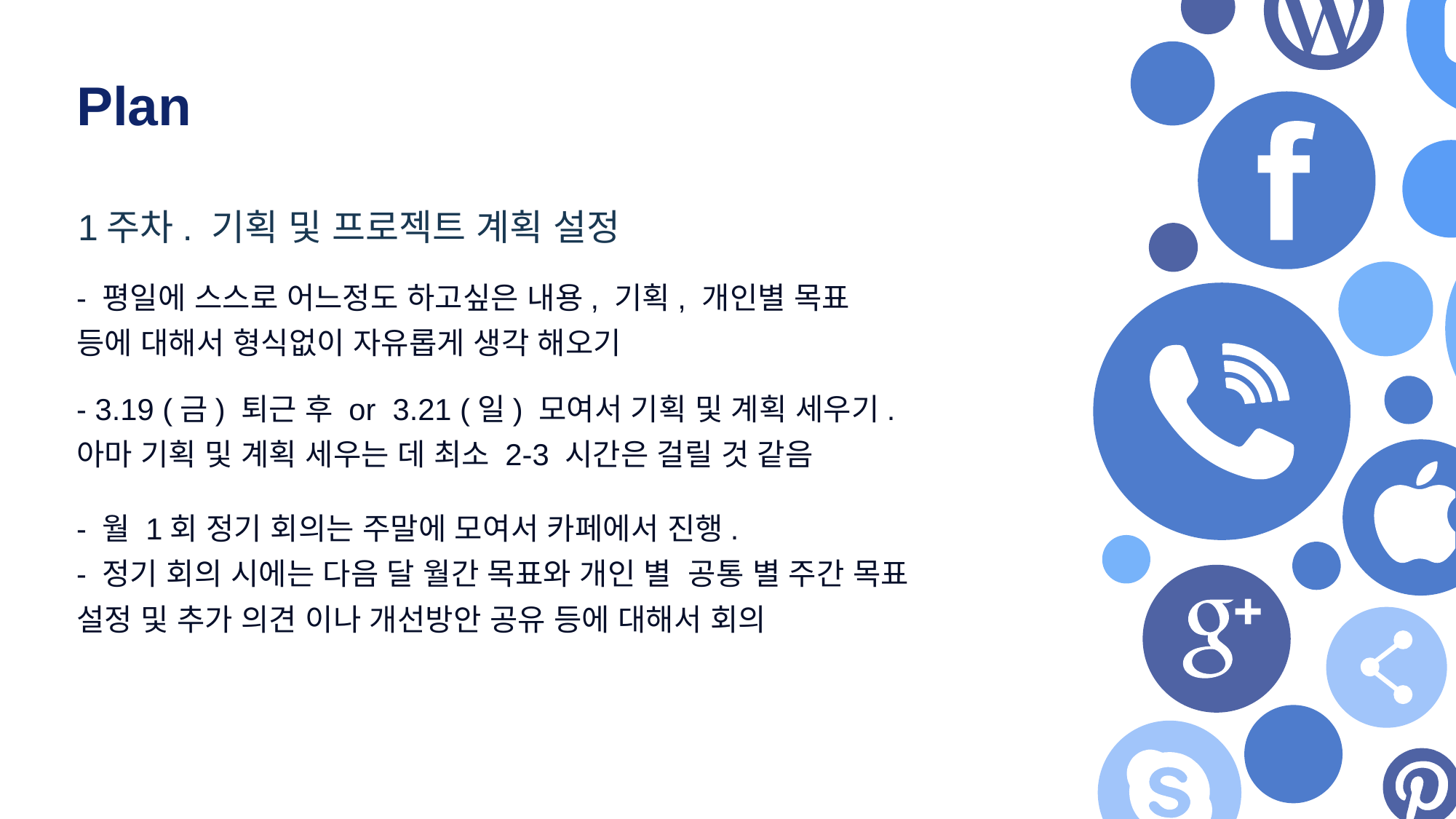

Plan
1주차. 기획 및 프로젝트 계획 설정
- 평일에 스스로 어느정도 하고싶은 내용, 기획, 개인별 목표 등에 대해서 형식없이 자유롭게 생각 해오기
- 3.19 (금) 퇴근 후 or  3.21 (일) 모여서 기획 및 계획 세우기. 아마 기획 및 계획 세우는 데 최소 2-3 시간은 걸릴 것 같음
- 월 1회 정기 회의는 주말에 모여서 카페에서 진행.
- 정기 회의 시에는 다음 달 월간 목표와 개인 별  공통 별 주간 목표 설정 및 추가 의견 이나 개선방안 공유 등에 대해서 회의